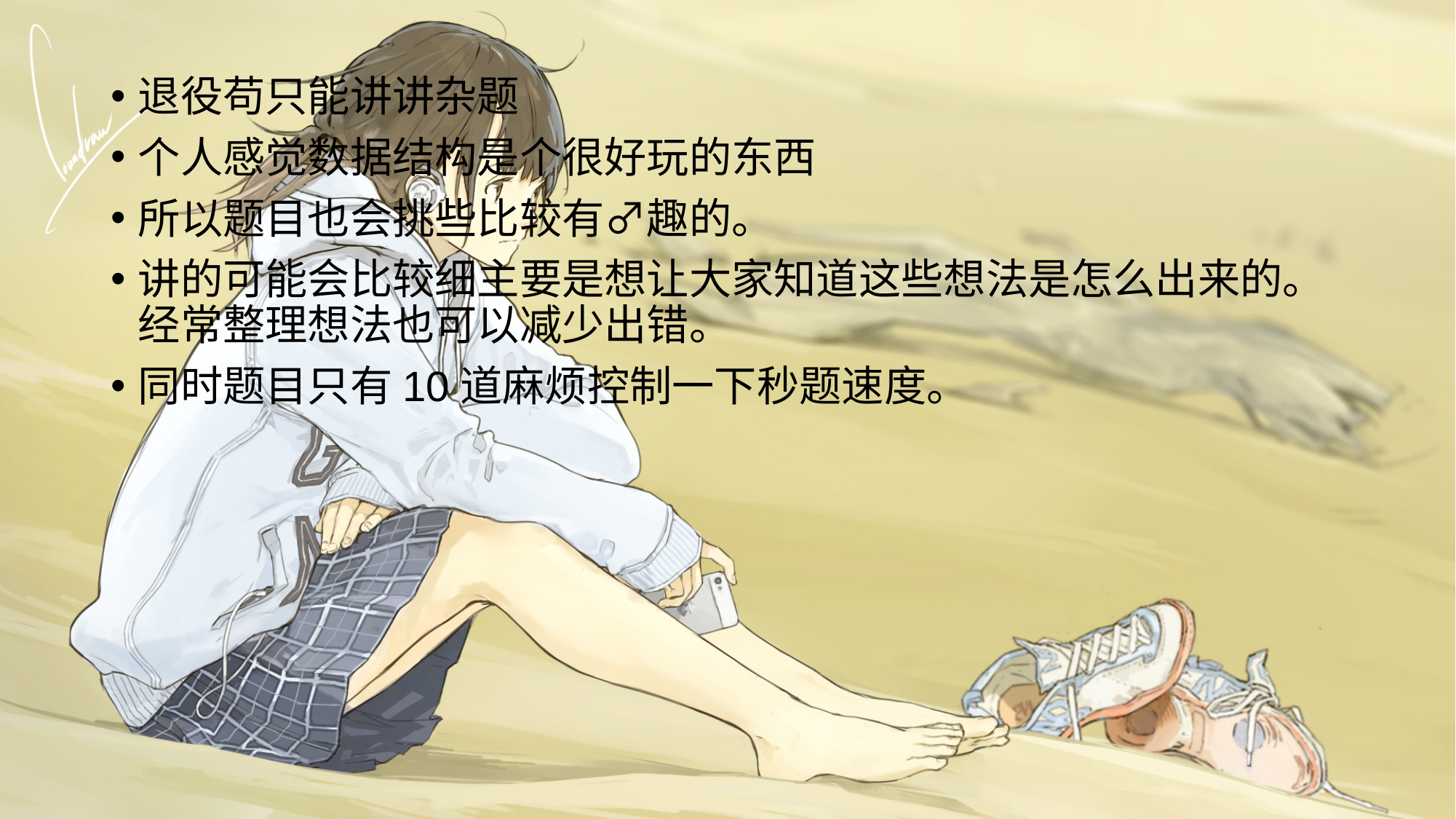

退役苟只能讲讲杂题
个人感觉数据结构是个很好玩的东西
所以题目也会挑些比较有♂趣的。
讲的可能会比较细主要是想让大家知道这些想法是怎么出来的。经常整理想法也可以减少出错。
同时题目只有10道麻烦控制一下秒题速度。